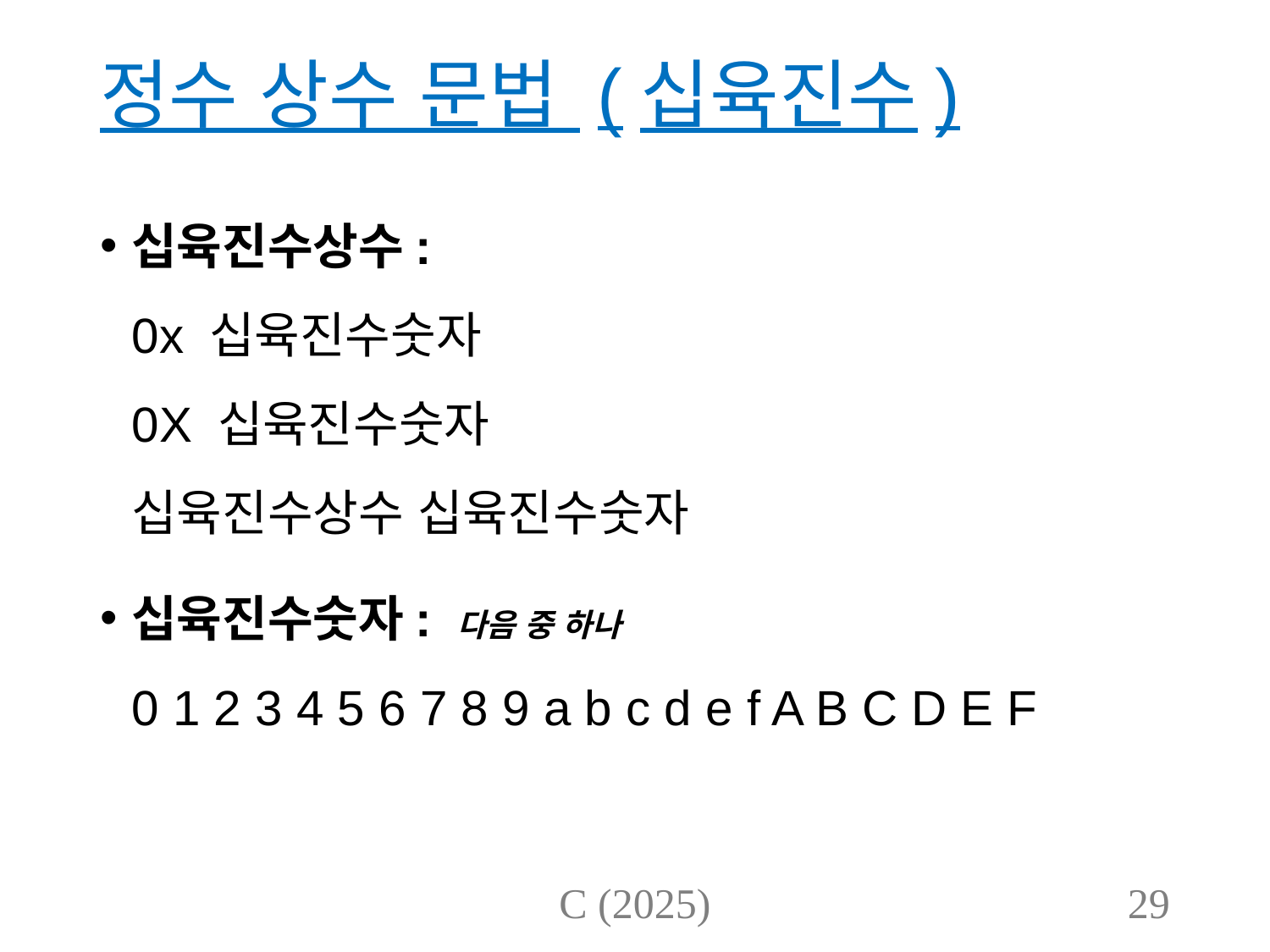

# 정수 상수 문법 (십육진수)
십육진수상수:
0x 십육진수숫자
0X 십육진수숫자
십육진수상수 십육진수숫자
십육진수숫자: 다음 중 하나
0 1 2 3 4 5 6 7 8 9 a b c d e f A B C D E F
C (2025)
29